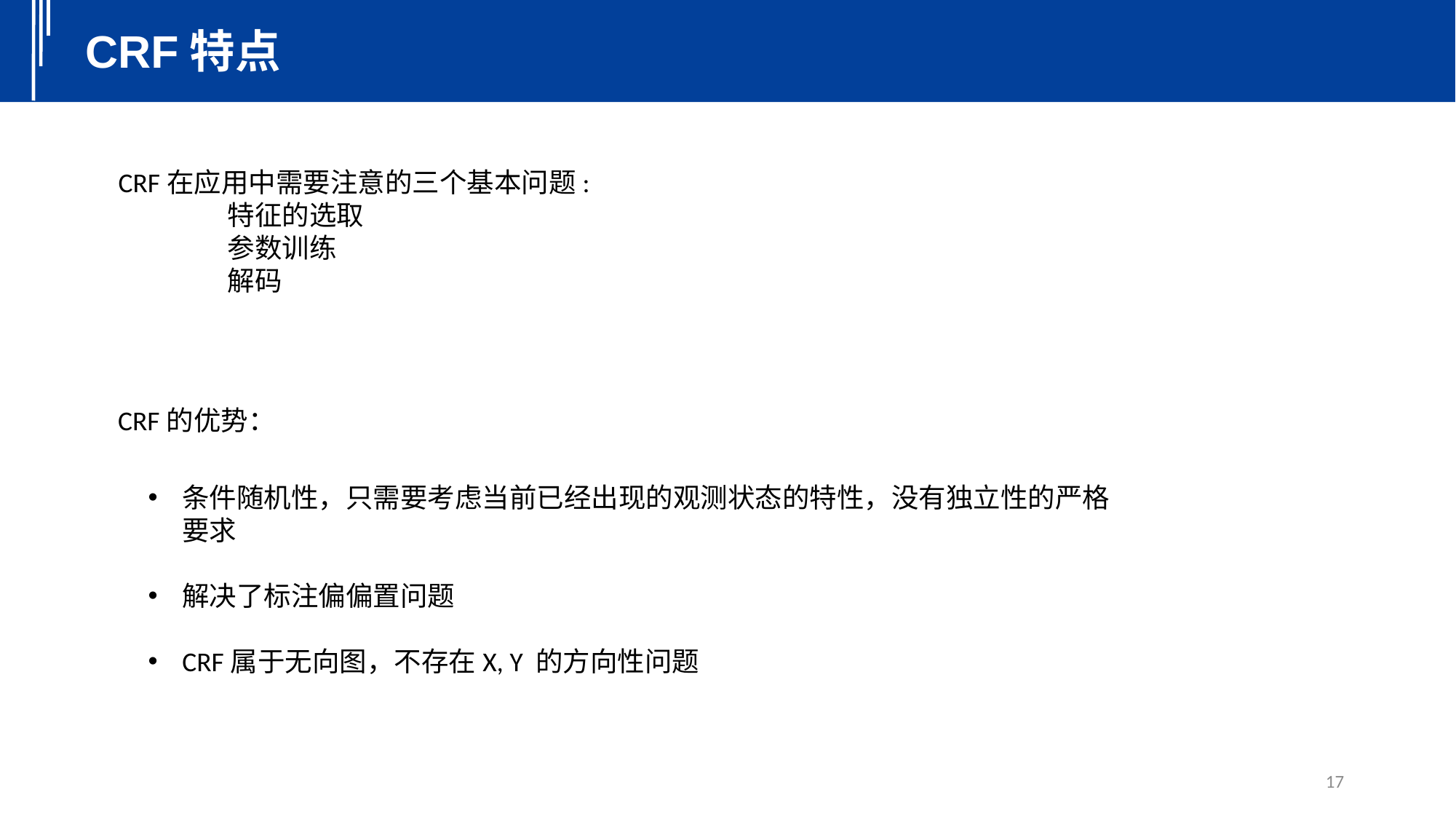

CRF特点
CRF在应用中需要注意的三个基本问题:
	特征的选取
	参数训练
	解码

CRF的优势：
条件随机性，只需要考虑当前已经出现的观测状态的特性，没有独立性的严格要求

解决了标注偏偏置问题

CRF属于无向图，不存在X, Y 的方向性问题

17